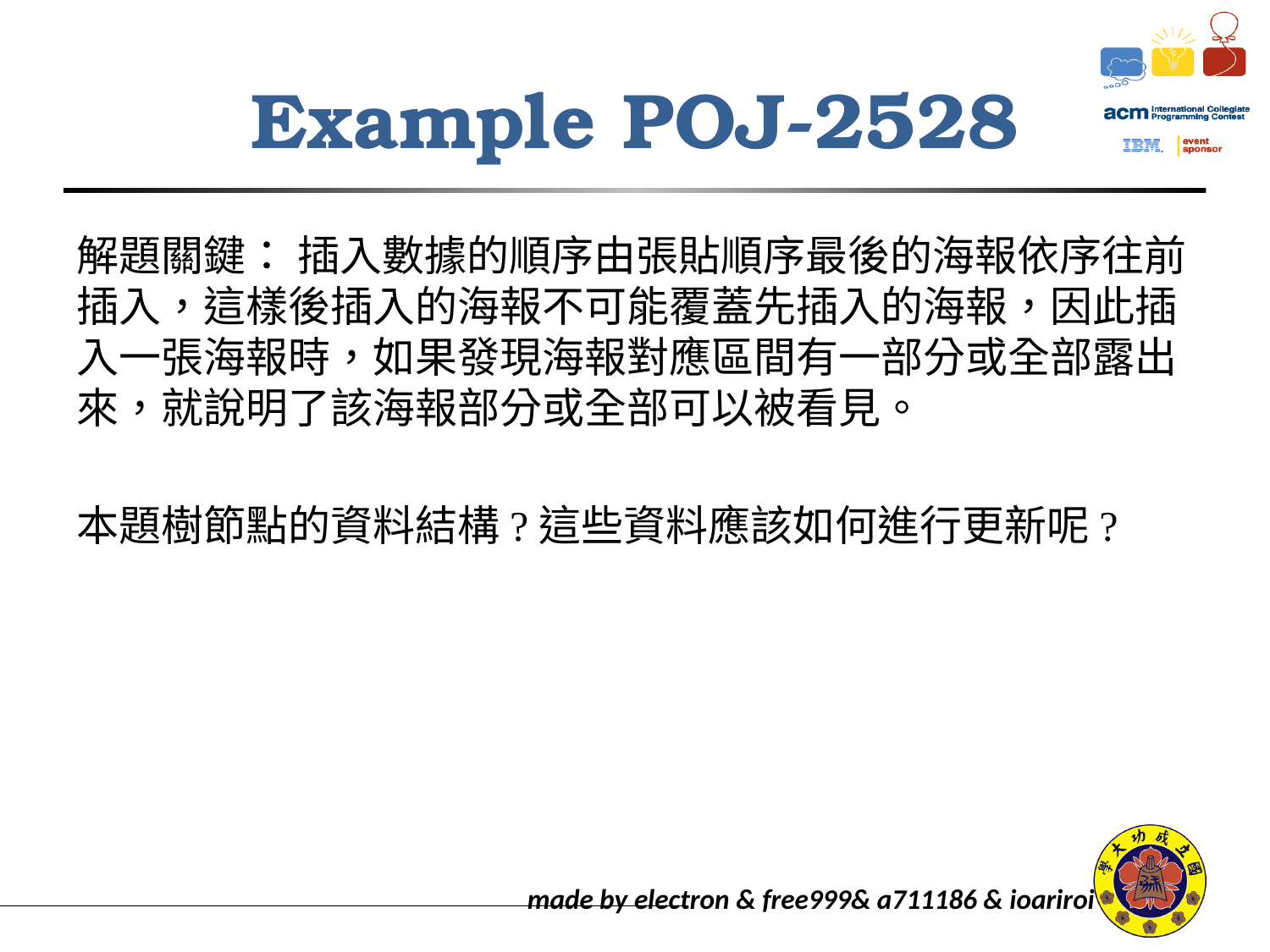

# Example POJ-2528
解題關鍵： 插入數據的順序由張貼順序最後的海報依序往前插入，這樣後插入的海報不可能覆蓋先插入的海報，因此插入一張海報時，如果發現海報對應區間有一部分或全部露出來，就說明了該海報部分或全部可以被看見。

本題樹節點的資料結構?這些資料應該如何進行更新呢?